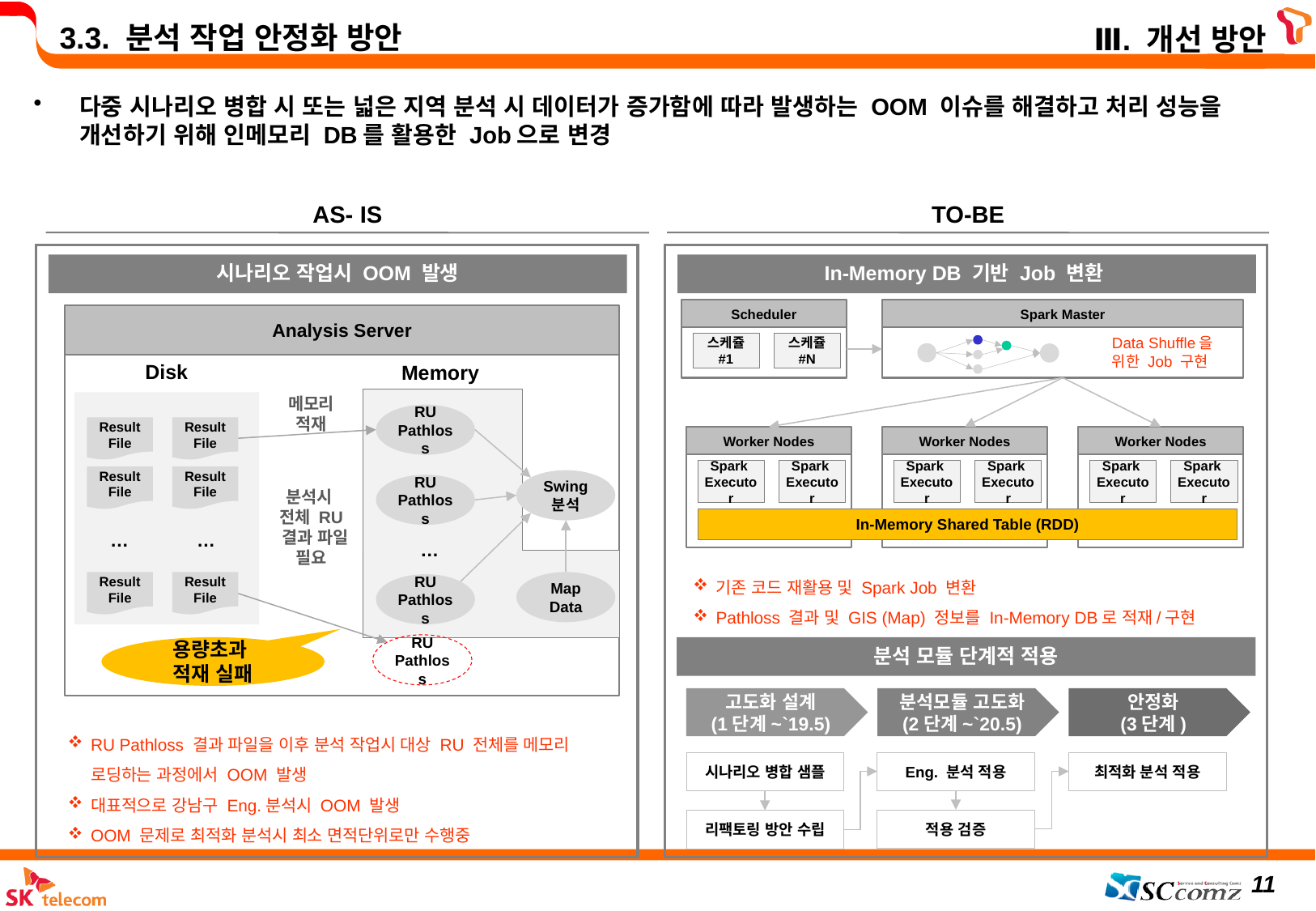

Ⅲ. 개선 방안
3.3. 분석 작업 안정화 방안
다중 시나리오 병합 시 또는 넓은 지역 분석 시 데이터가 증가함에 따라 발생하는 OOM 이슈를 해결하고 처리 성능을 개선하기 위해 인메모리 DB를 활용한 Job으로 변경
AS- IS
TO-BE

시나리오 작업시 OOM 발생
In-Memory DB 기반 Job 변환
Scheduler

스케쥴
#1
스케쥴
#N
Spark Master

Analysis Server
Data Shuffle을 위한 Job 구현

Disk
Memory

메모리
적재

RU
Pathloss
Swing
분석
RU
Pathloss
…
Map
Data
RU
Pathloss
Result
File
Result
File
Worker Nodes
Worker Nodes
Worker Nodes

Spark
Executor
Spark
Executor
Spark
Executor
Spark
Executor
Spark
Executor
Spark
Executor
In-Memory Shared Table (RDD)
Result
File
Result
File
분석시
전체 RU
 결과 파일 필요
…
…
기존 코드 재활용 및 Spark Job 변환
Pathloss 결과 및 GIS (Map) 정보를 In-Memory DB로 적재/구현
Result
File
Result
File
RU
Pathloss
용량초과
적재 실패
분석 모듈 단계적 적용
고도화 설계
(1단계~`19.5)
분석모듈 고도화
(2단계~`20.5)
안정화
(3단계)
RU Pathloss 결과 파일을 이후 분석 작업시 대상 RU 전체를 메모리 로딩하는 과정에서 OOM 발생
대표적으로 강남구 Eng.분석시 OOM 발생
OOM 문제로 최적화 분석시 최소 면적단위로만 수행중
시나리오 병합 샘플
Eng. 분석 적용
최적화 분석 적용
적용 검증
리팩토링 방안 수립